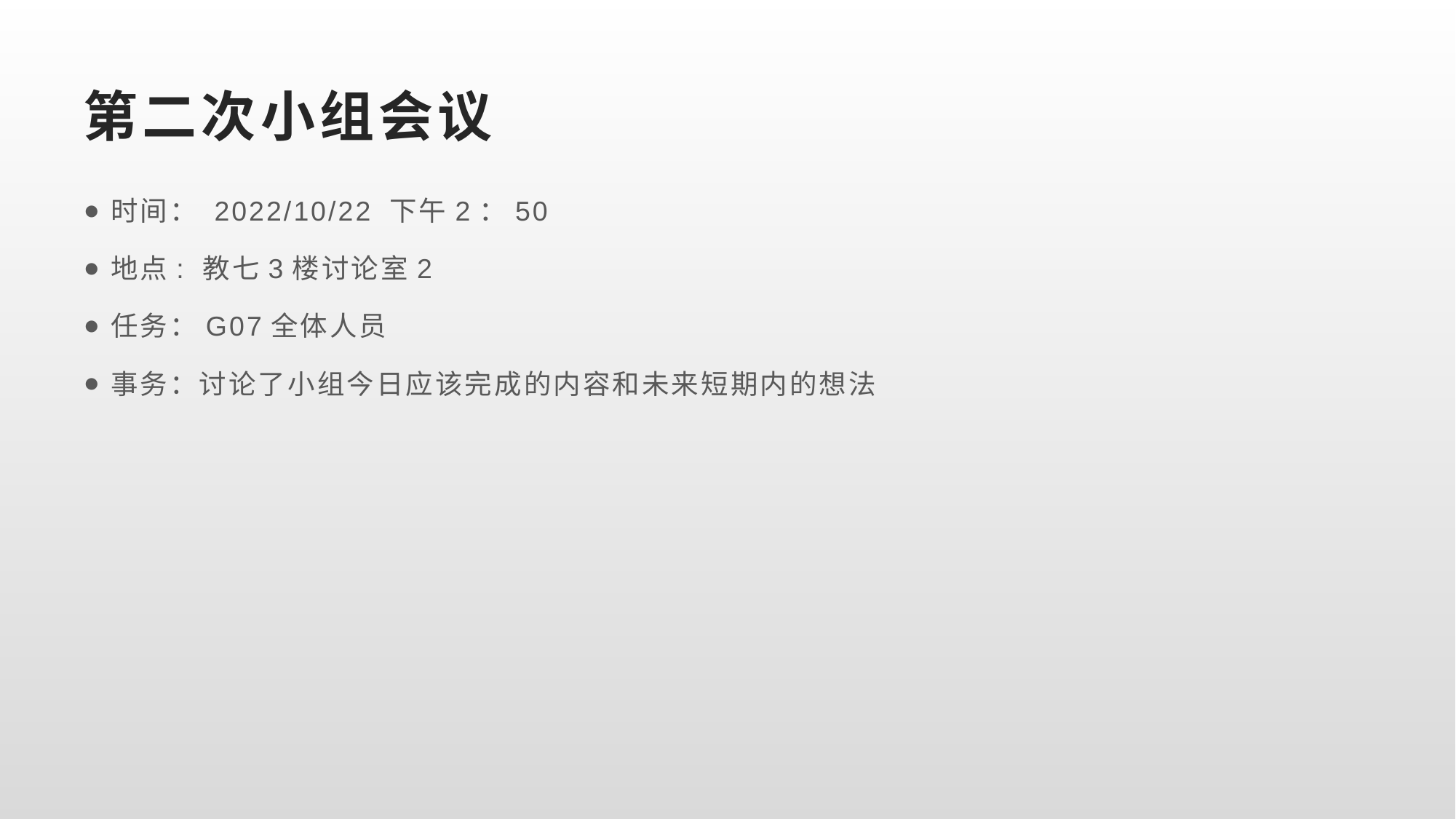

# 第二次小组会议
时间： 2022/10/22 下午2：50
地点: 教七3楼讨论室2
任务：G07全体人员
事务：讨论了小组今日应该完成的内容和未来短期内的想法